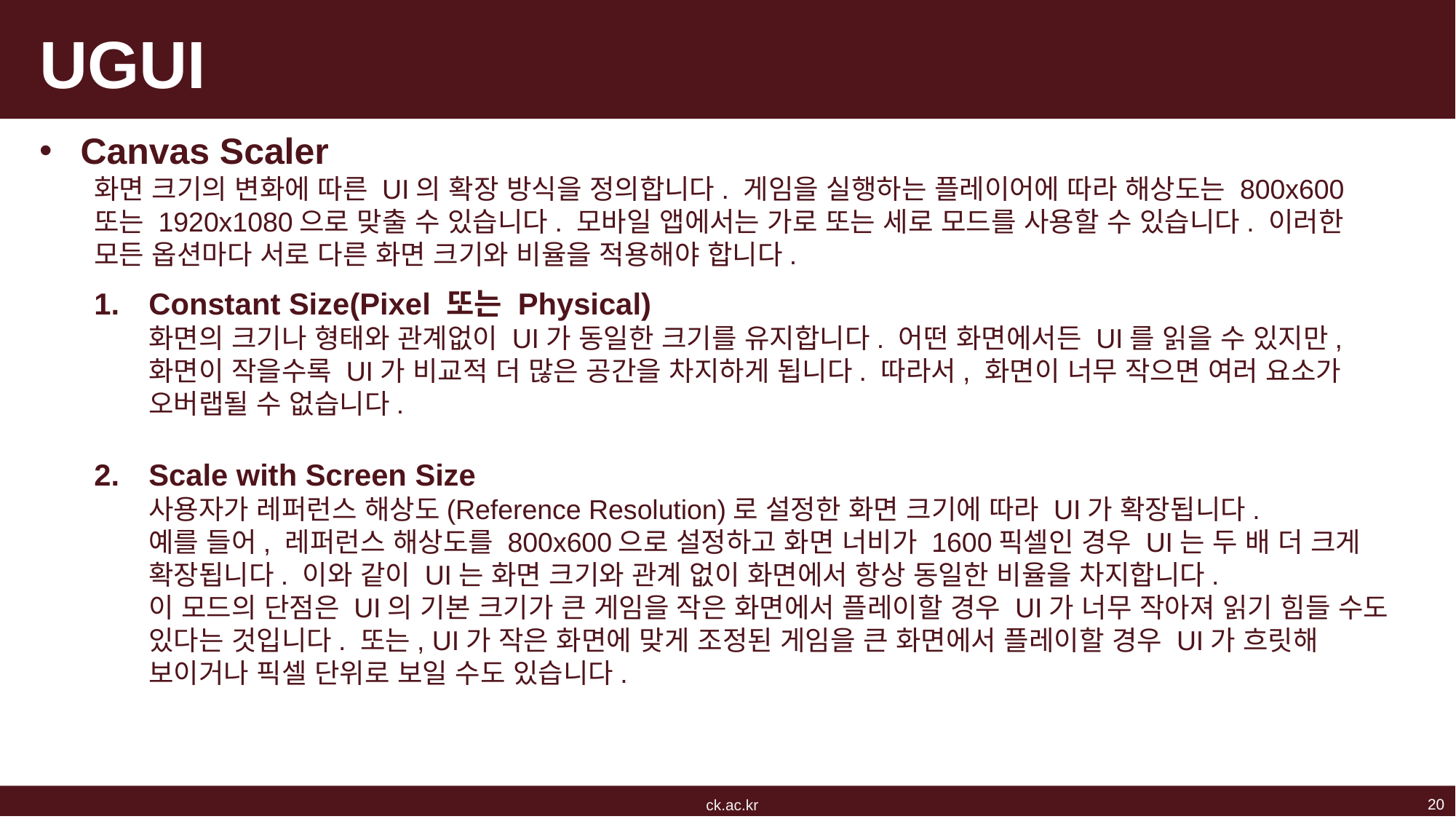

# UGUI
Canvas Scaler
화면 크기의 변화에 따른 UI의 확장 방식을 정의합니다. 게임을 실행하는 플레이어에 따라 해상도는 800x600 또는 1920x1080으로 맞출 수 있습니다. 모바일 앱에서는 가로 또는 세로 모드를 사용할 수 있습니다. 이러한 모든 옵션마다 서로 다른 화면 크기와 비율을 적용해야 합니다.

Constant Size(Pixel 또는 Physical)
화면의 크기나 형태와 관계없이 UI가 동일한 크기를 유지합니다. 어떤 화면에서든 UI를 읽을 수 있지만, 화면이 작을수록 UI가 비교적 더 많은 공간을 차지하게 됩니다. 따라서, 화면이 너무 작으면 여러 요소가 오버랩될 수 없습니다.

Scale with Screen Size
사용자가 레퍼런스 해상도(Reference Resolution)로 설정한 화면 크기에 따라 UI가 확장됩니다.
예를 들어, 레퍼런스 해상도를 800x600으로 설정하고 화면 너비가 1600픽셀인 경우 UI는 두 배 더 크게 확장됩니다. 이와 같이 UI는 화면 크기와 관계 없이 화면에서 항상 동일한 비율을 차지합니다.
이 모드의 단점은 UI의 기본 크기가 큰 게임을 작은 화면에서 플레이할 경우 UI가 너무 작아져 읽기 힘들 수도 있다는 것입니다. 또는, UI가 작은 화면에 맞게 조정된 게임을 큰 화면에서 플레이할 경우 UI가 흐릿해 보이거나 픽셀 단위로 보일 수도 있습니다.

20
ck.ac.kr